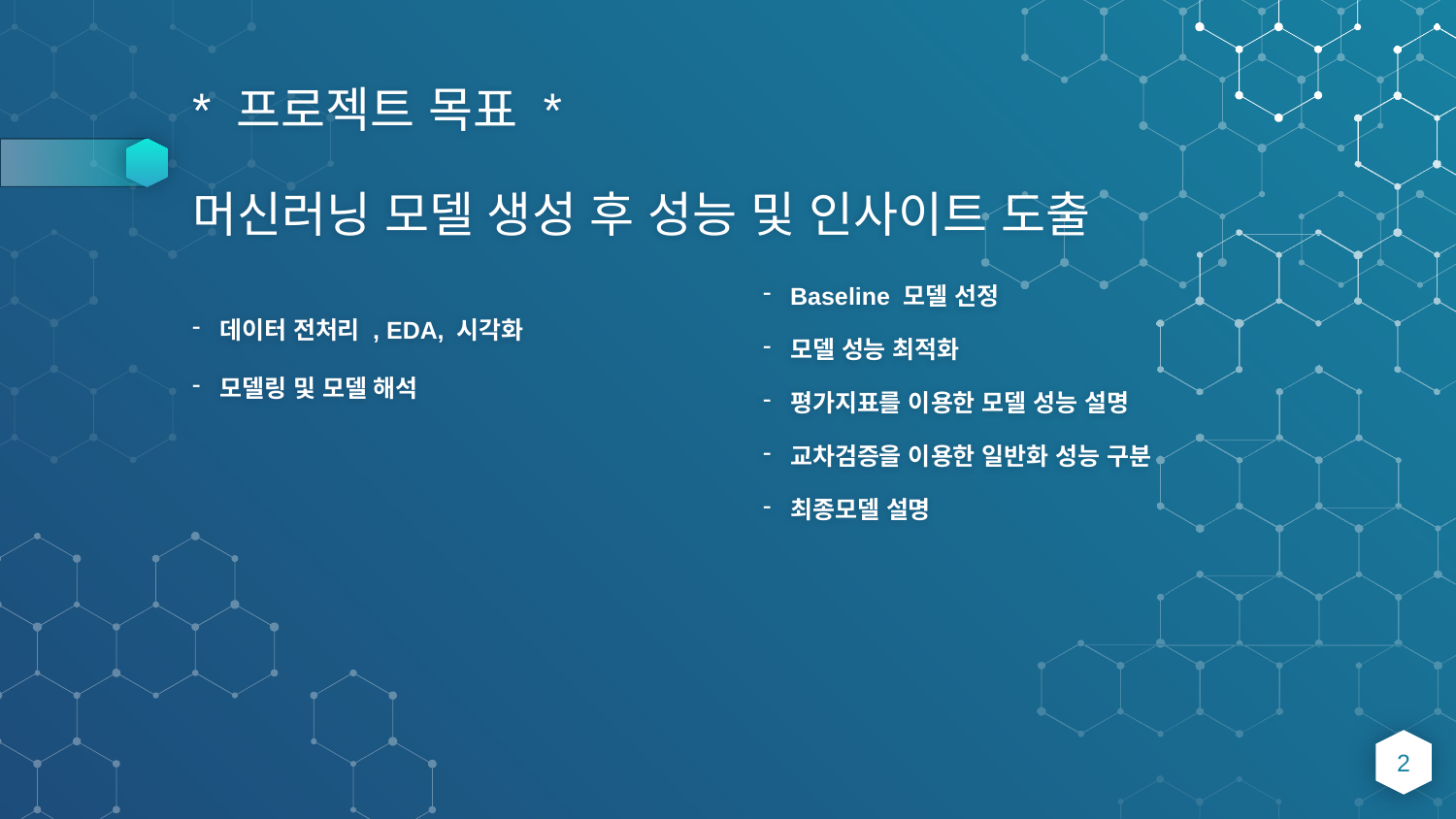

# * 프로젝트 목표 * 머신러닝 모델 생성 후 성능 및 인사이트 도출

데이터 전처리 , EDA, 시각화

모델링 및 모델 해석

Baseline 모델 선정
모델 성능 최적화
평가지표를 이용한 모델 성능 설명
교차검증을 이용한 일반화 성능 구분
최종모델 설명

2